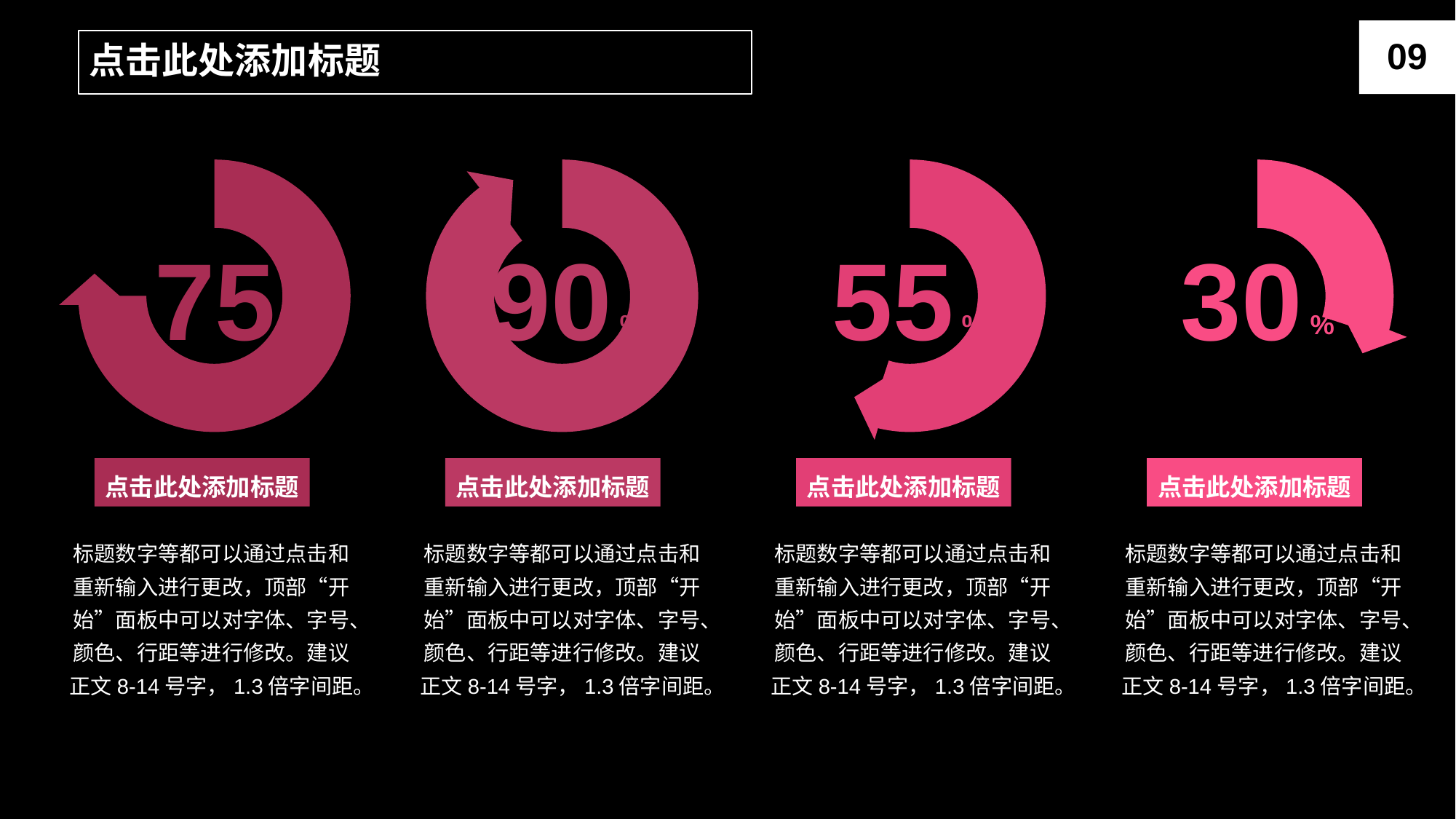

09
点击此处添加标题

### Chart

| Category | 销售额 |
|---|---|
| 第一季度 | 0.75 |
| 第二季度 | 0.25 |

### Chart

| Category | 销售额 |
|---|---|
| 第一季度 | 0.9 |
| 第二季度 | 0.1 |

### Chart

| Category | 销售额 |
|---|---|
| 第一季度 | 0.55 |
| 第二季度 | 0.45 |

### Chart

| Category | 销售额 |
|---|---|
| 第一季度 | 0.3 |
| 第二季度 | 0.7 |
75
%
90
%
55
%
30
%

点击此处添加标题
标题数字等都可以通过点击和重新输入进行更改，顶部“开始”面板中可以对字体、字号、颜色、行距等进行修改。建议正文8-14号字，1.3倍字间距。
点击此处添加标题
标题数字等都可以通过点击和重新输入进行更改，顶部“开始”面板中可以对字体、字号、颜色、行距等进行修改。建议正文8-14号字，1.3倍字间距。
点击此处添加标题
标题数字等都可以通过点击和重新输入进行更改，顶部“开始”面板中可以对字体、字号、颜色、行距等进行修改。建议正文8-14号字，1.3倍字间距。
点击此处添加标题
标题数字等都可以通过点击和重新输入进行更改，顶部“开始”面板中可以对字体、字号、颜色、行距等进行修改。建议正文8-14号字，1.3倍字间距。